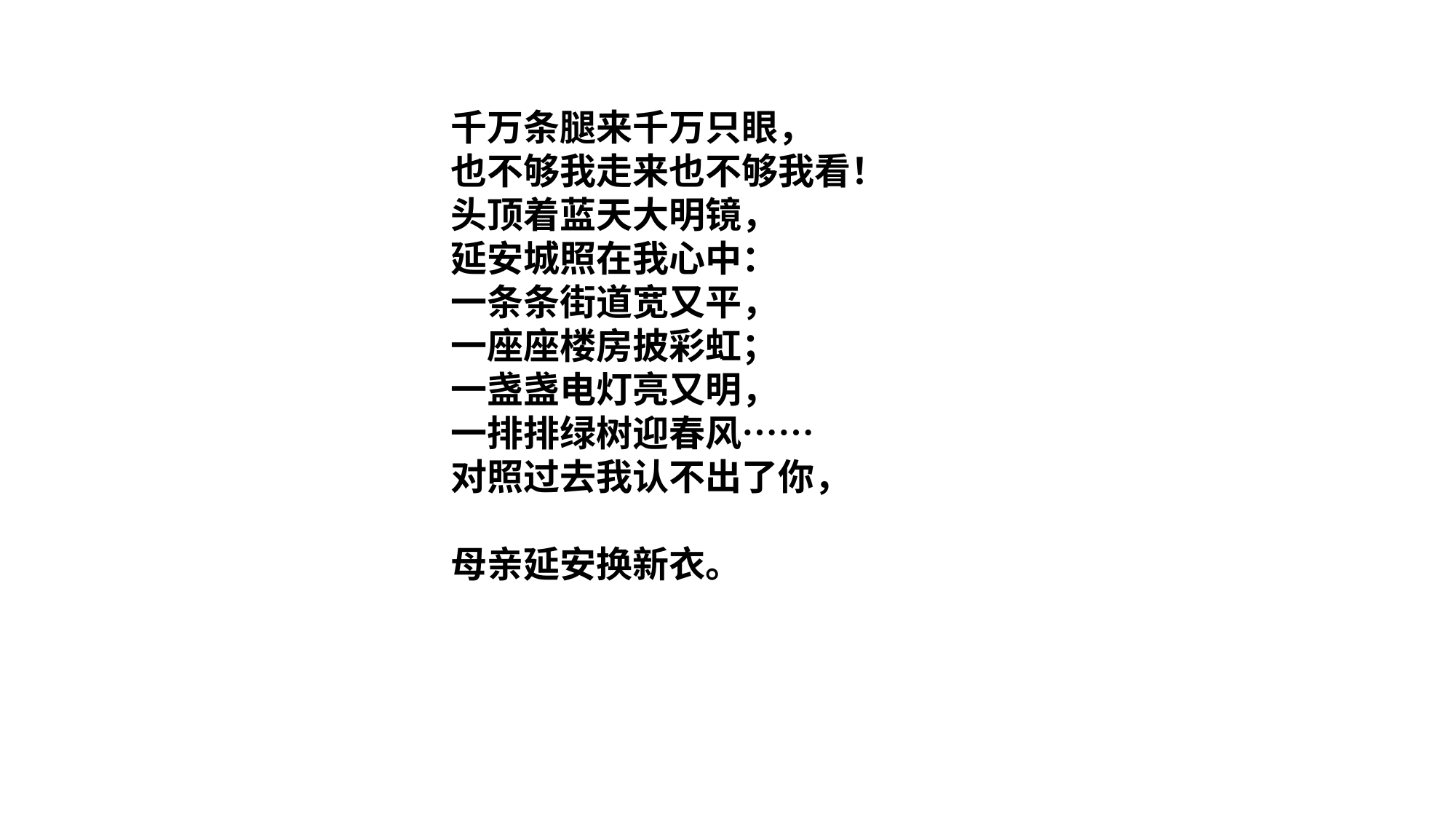

千万条腿来千万只眼，
也不够我走来也不够我看！
头顶着蓝天大明镜，
延安城照在我心中：
一条条街道宽又平，
一座座楼房披彩虹；
一盏盏电灯亮又明，
一排排绿树迎春风……
对照过去我认不出了你，

母亲延安换新衣。